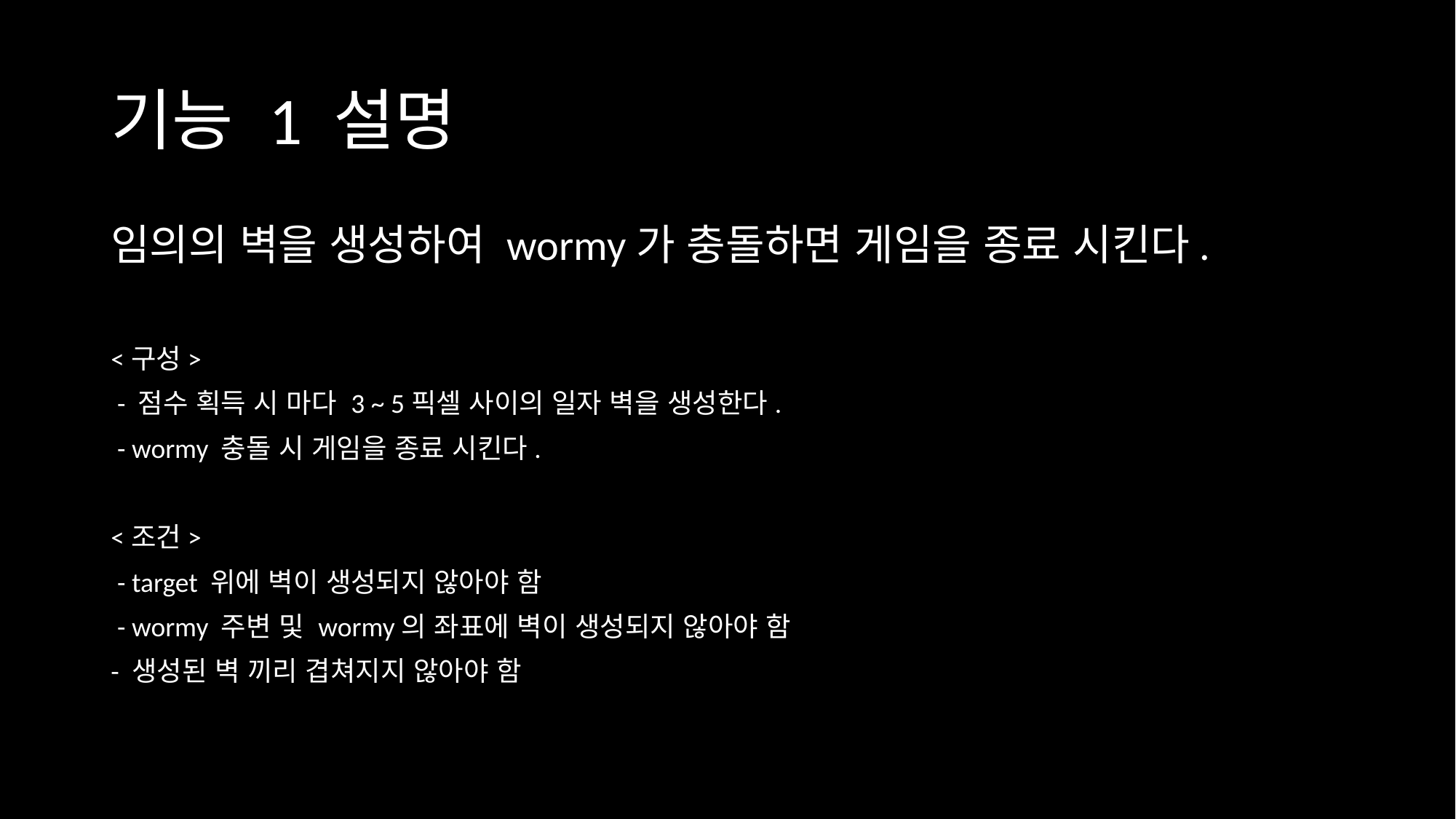

# 기능 1 설명
임의의 벽을 생성하여 wormy가 충돌하면 게임을 종료 시킨다.

<구성>
 - 점수 획득 시 마다 3 ~ 5픽셀 사이의 일자 벽을 생성한다.
 - wormy 충돌 시 게임을 종료 시킨다.

<조건>
 - target 위에 벽이 생성되지 않아야 함
 - wormy 주변 및 wormy의 좌표에 벽이 생성되지 않아야 함
- 생성된 벽 끼리 겹쳐지지 않아야 함